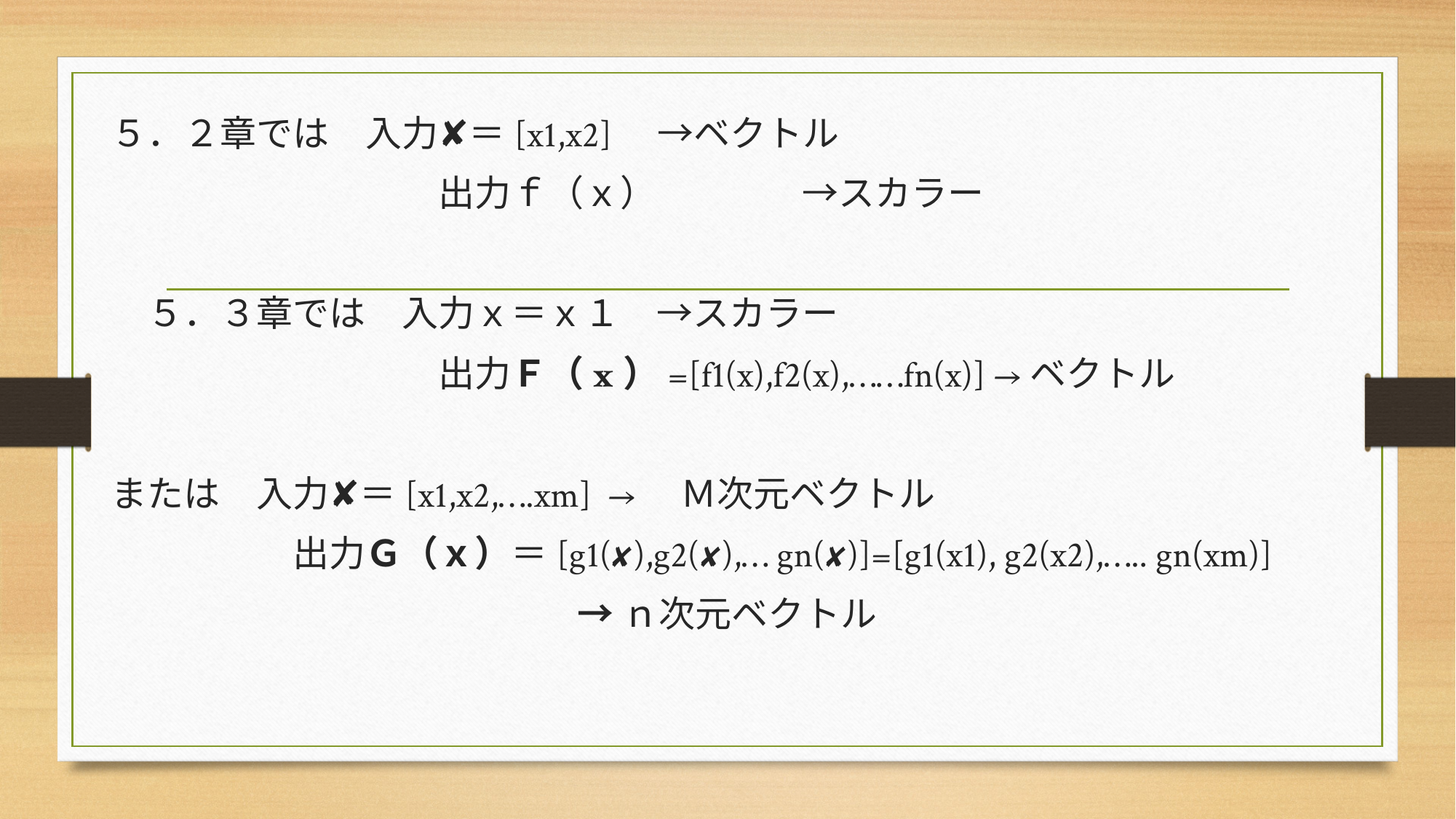

５．２章では　入力✘＝[x1,x2]　→ベクトル
　　　　　　　　　出力ｆ（ｘ）　　　　→スカラー

　５．３章では　入力ｘ＝ｘ１　→スカラー
　　　　　　　　　出力Ｆ（x）=[f1(x),f2(x),……fn(x)] →ベクトル

または　入力✘＝[x1,x2,….xm]  →　Ｍ次元ベクトル
　　　　　出力Ｇ（ｘ）＝[g1(✘),g2(✘),… gn(✘)]=[g1(x1), g2(x2),….. gn(xm)]
                                                         →ｎ次元ベクトル